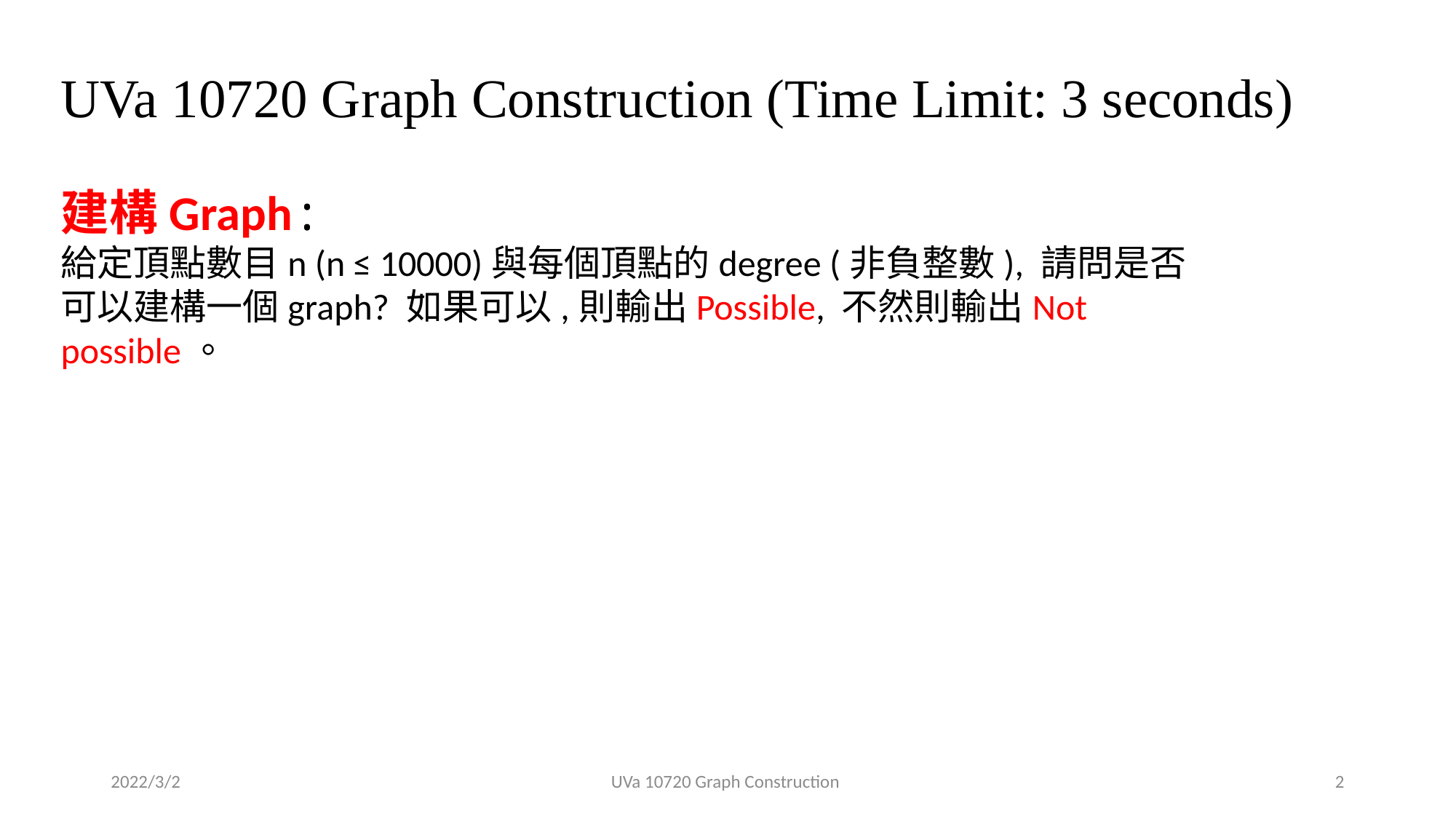

# UVa 10720 Graph Construction (Time Limit: 3 seconds)
建構Graph:
給定頂點數目n (n ≤ 10000)與每個頂點的degree (非負整數), 請問是否可以建構一個graph? 如果可以,則輸出Possible, 不然則輸出Not possible。
2022/3/2
UVa 10720 Graph Construction
2